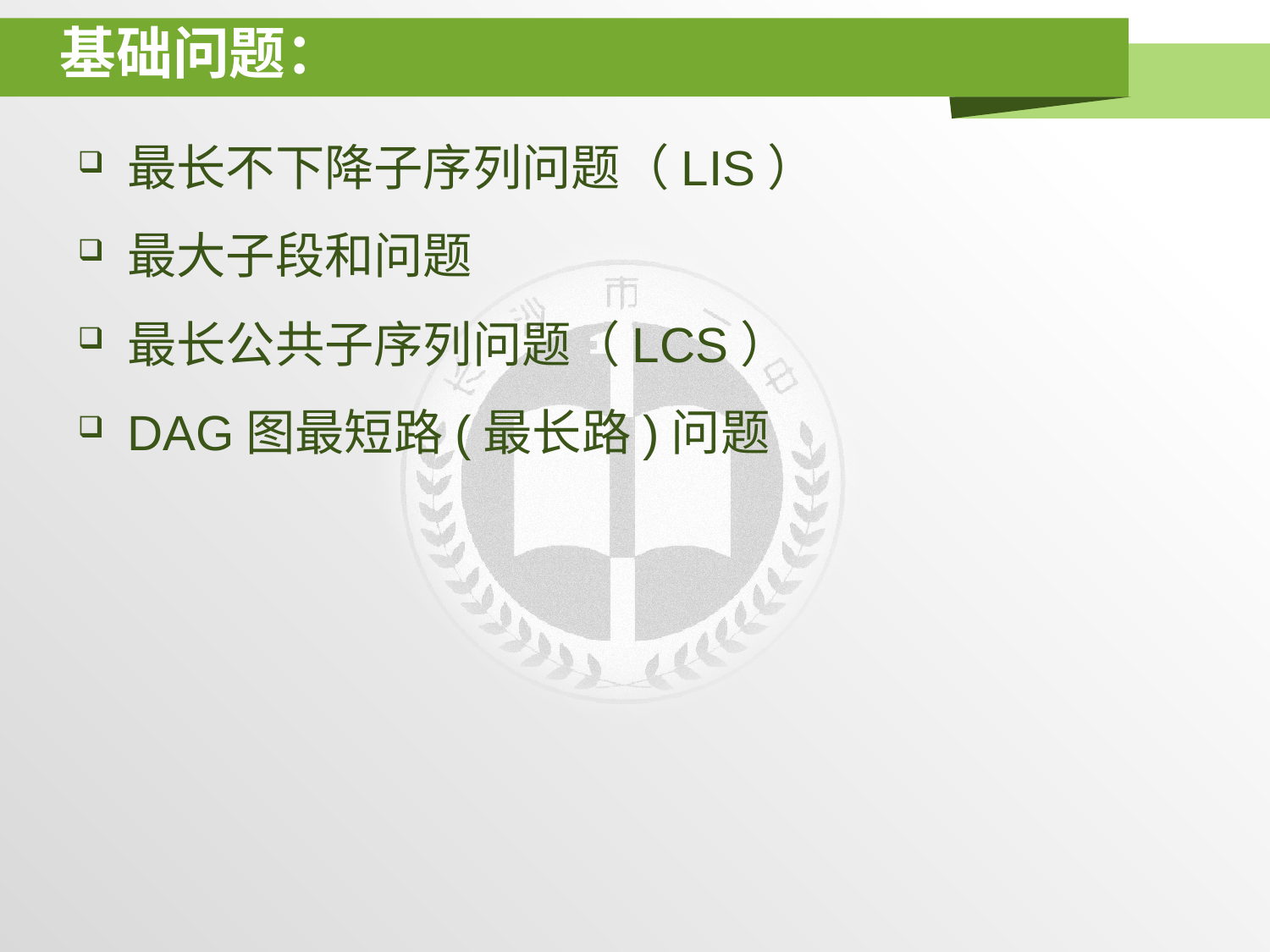

# 基础问题：
最长不下降子序列问题（LIS）
最大子段和问题
最长公共子序列问题（LCS）
DAG图最短路(最长路)问题